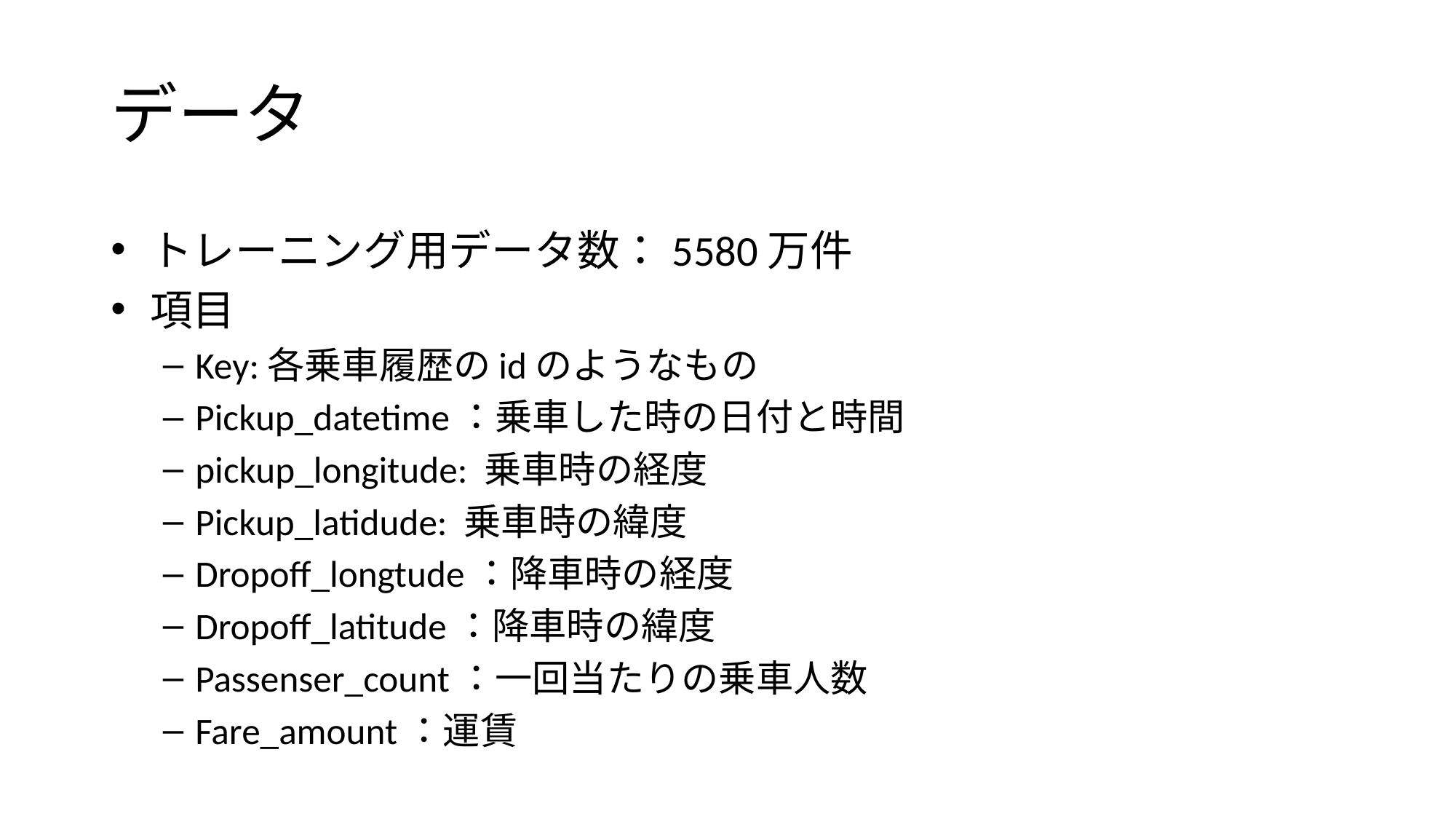

# データ
トレーニング用データ数：5580万件
項目
Key:各乗車履歴のidのようなもの
Pickup_datetime：乗車した時の日付と時間
pickup_longitude: 乗車時の経度
Pickup_latidude: 乗車時の緯度
Dropoff_longtude：降車時の経度
Dropoff_latitude：降車時の緯度
Passenser_count：一回当たりの乗車人数
Fare_amount：運賃